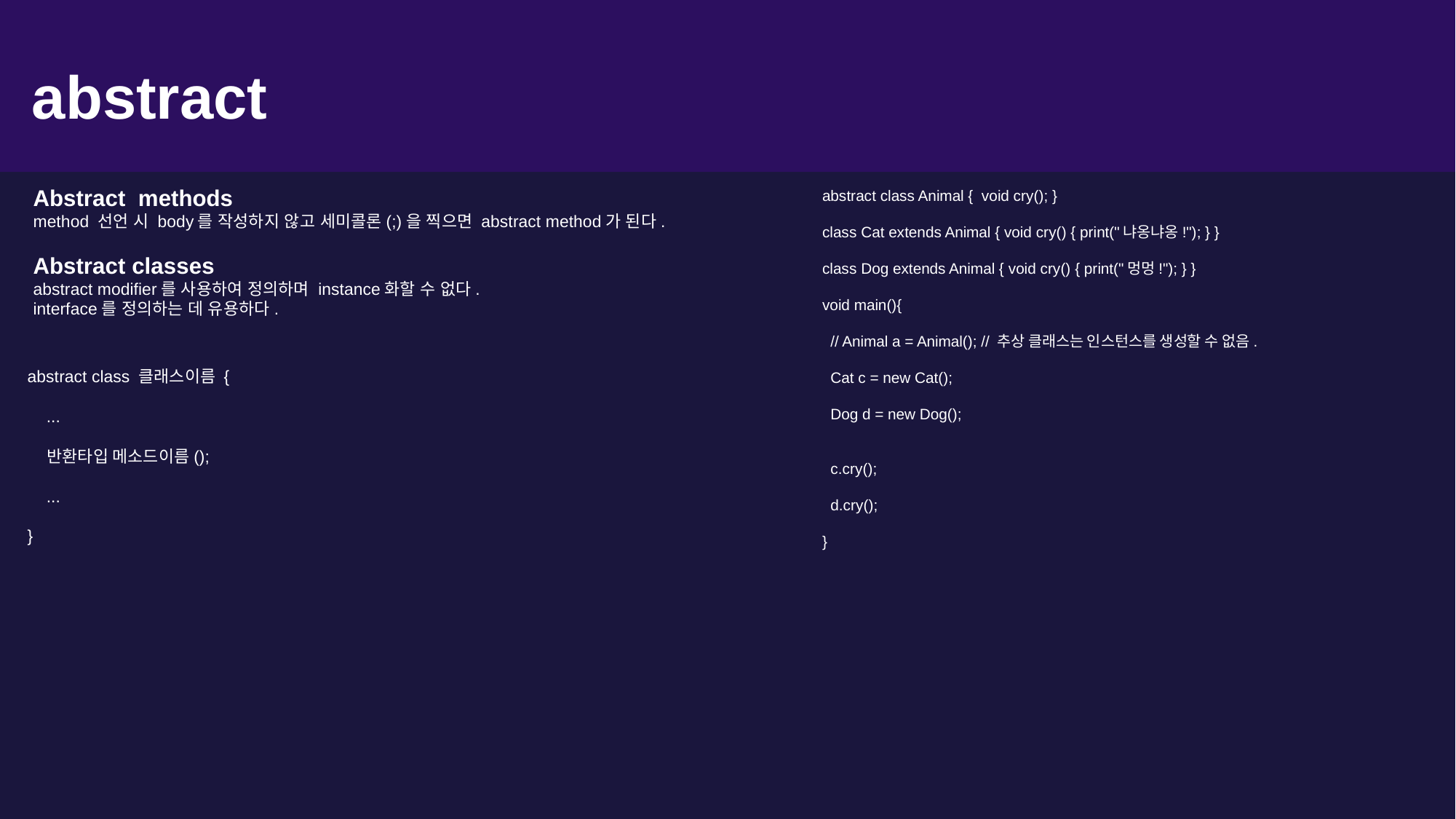

abstract​
Abstract  methods
method 선언 시 body를 작성하지 않고 세미콜론(;)을 찍으면 abstract method가 된다.

Abstract classes
abstract modifier를 사용하여 정의하며 instance화할 수 없다.
interface를 정의하는 데 유용하다.
abstract class Animal {  void cry(); }

class Cat extends Animal { void cry() { print("냐옹냐옹!"); } }

class Dog extends Animal { void cry() { print("멍멍!"); } }

void main(){

  // Animal a = Animal(); // 추상 클래스는 인스턴스를 생성할 수 없음.

  Cat c = new Cat();

  Dog d = new Dog();

  c.cry();

  d.cry();

}

abstract class 클래스이름 {

    ...

    반환타입 메소드이름();

    ...

}